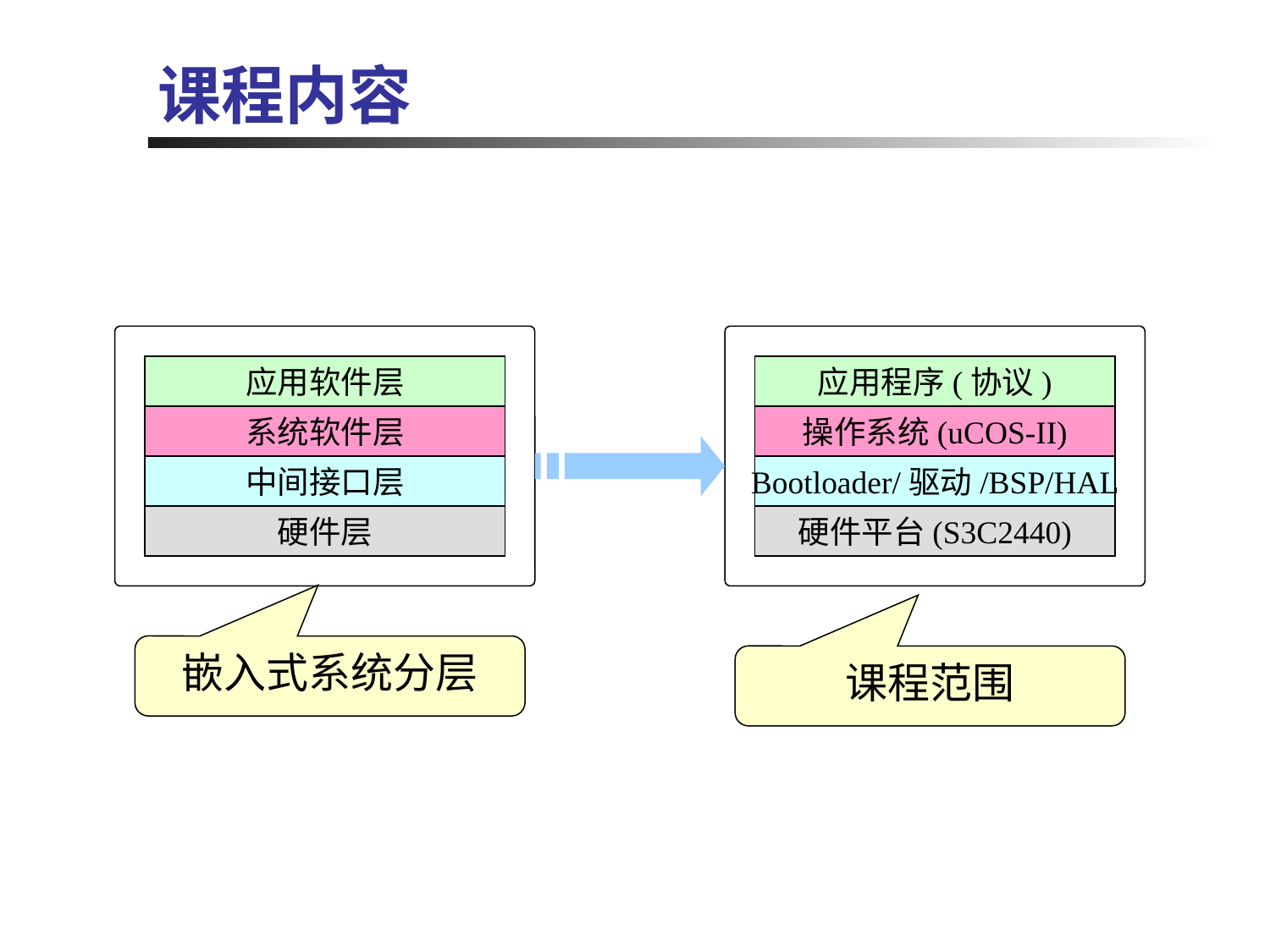

# 课程内容

应用软件层
系统软件层
中间接口层
硬件层

应用程序(协议)
操作系统(uCOS-II)
Bootloader/驱动/BSP/HAL
硬件平台(S3C2440)

嵌入式系统分层
课程范围